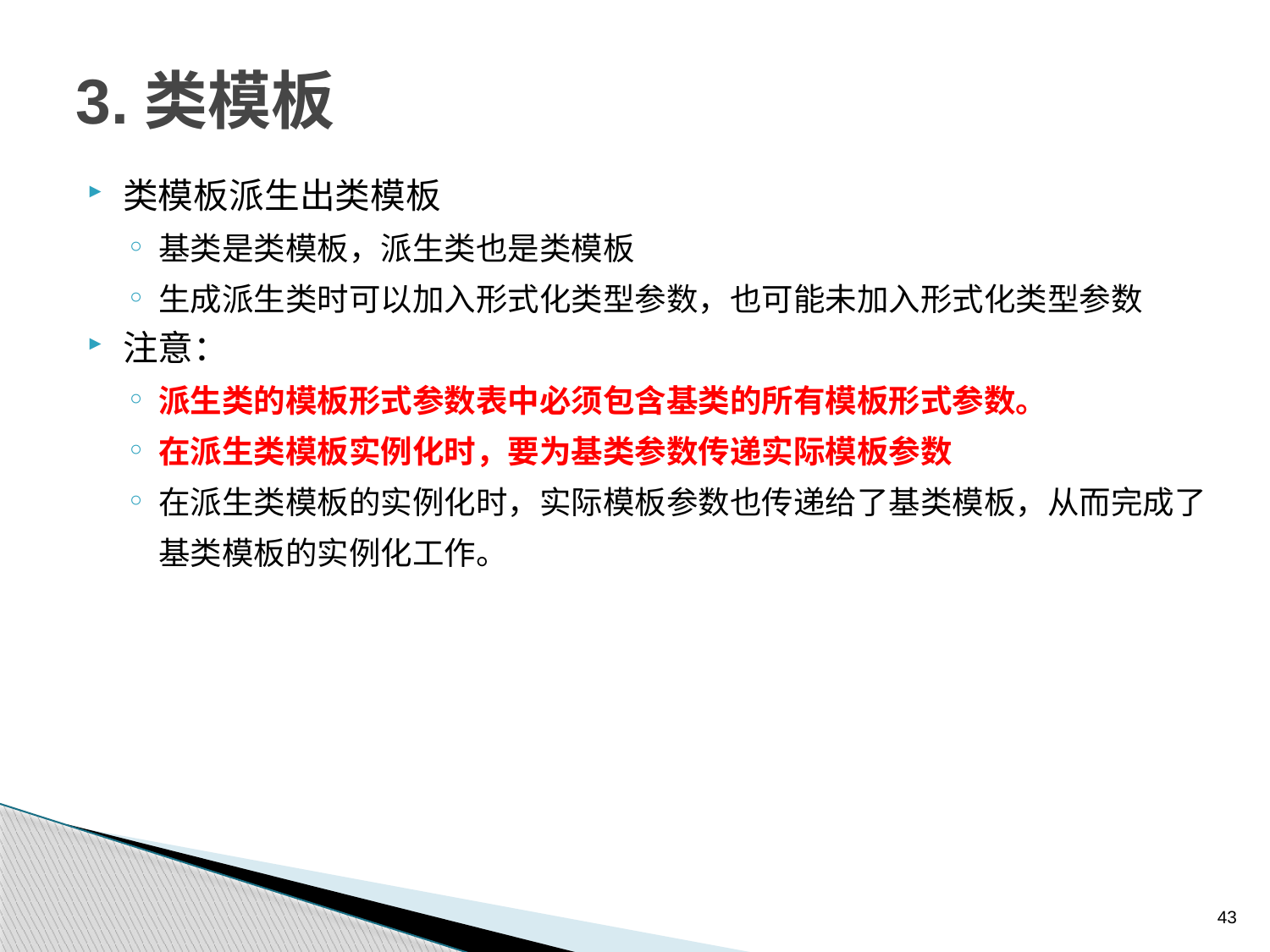

# 3.类模板
类模板派生出类模板
基类是类模板，派生类也是类模板
生成派生类时可以加入形式化类型参数，也可能未加入形式化类型参数
注意：
派生类的模板形式参数表中必须包含基类的所有模板形式参数。
在派生类模板实例化时，要为基类参数传递实际模板参数
在派生类模板的实例化时，实际模板参数也传递给了基类模板，从而完成了基类模板的实例化工作。

43